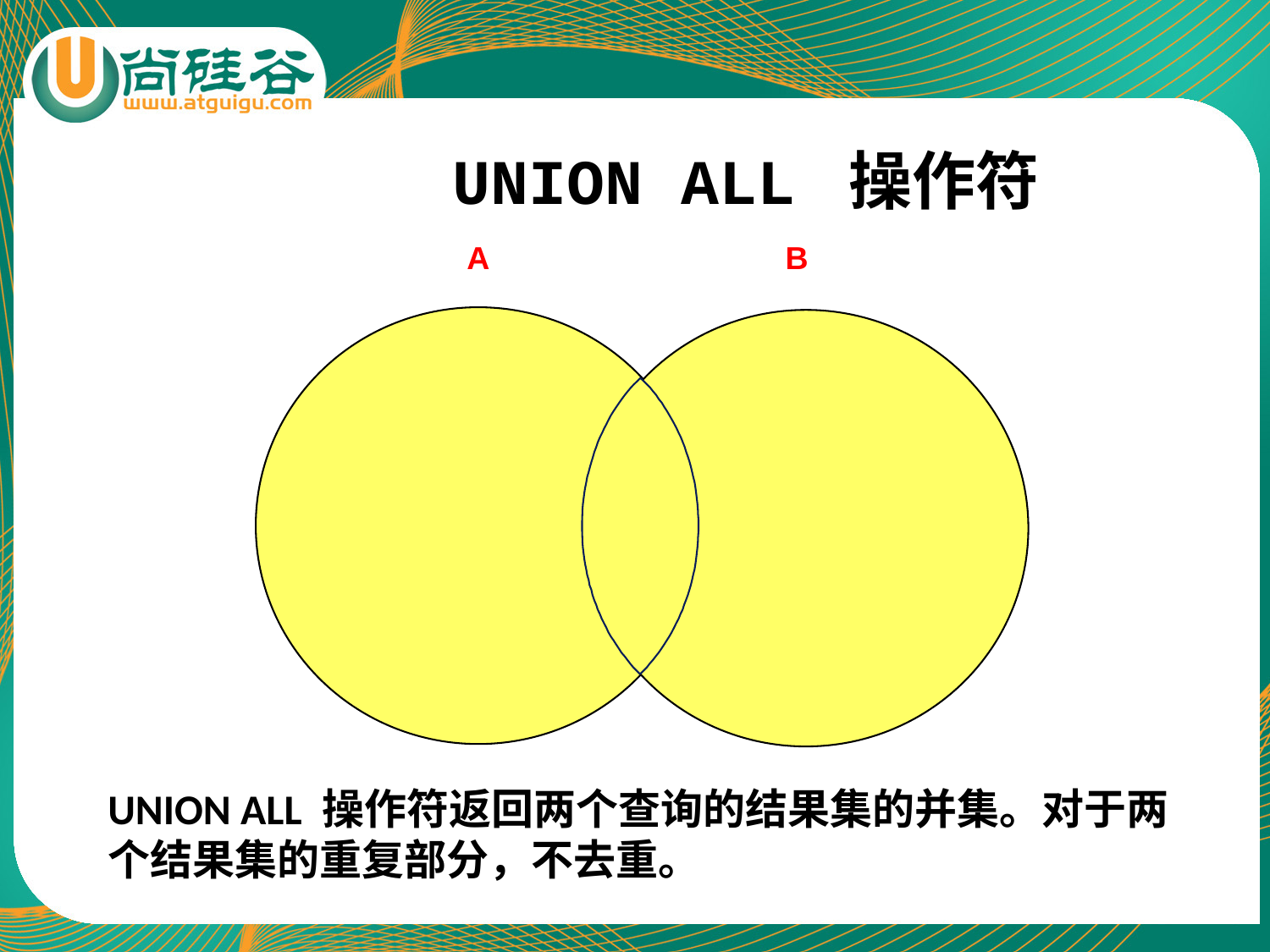

# UNION ALL 操作符
A

B

UNION ALL 操作符返回两个查询的结果集的并集。对于两个结果集的重复部分，不去重。